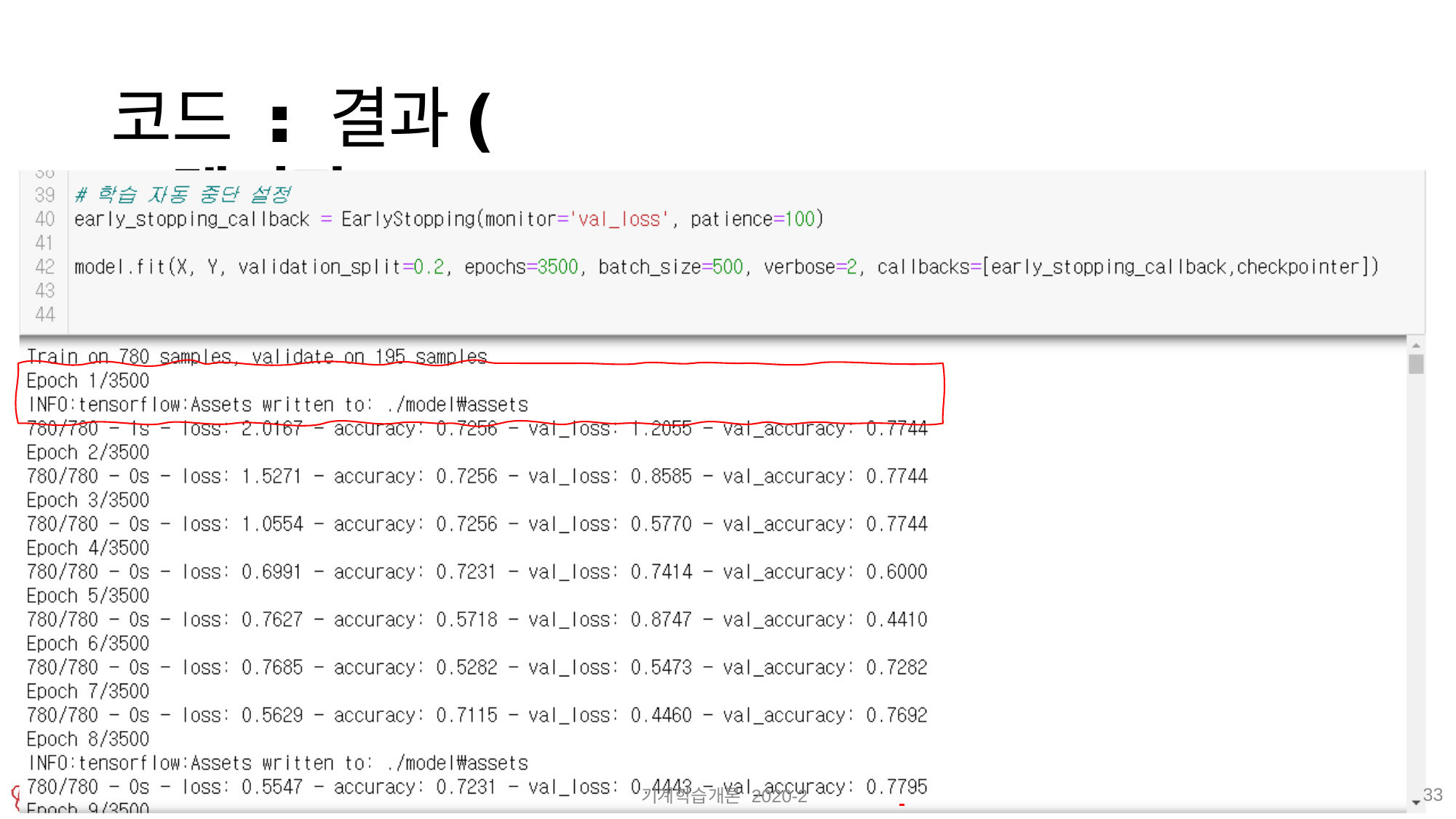

# 코드 : 결과(모델저장)

33
기계학습개론 2020-2